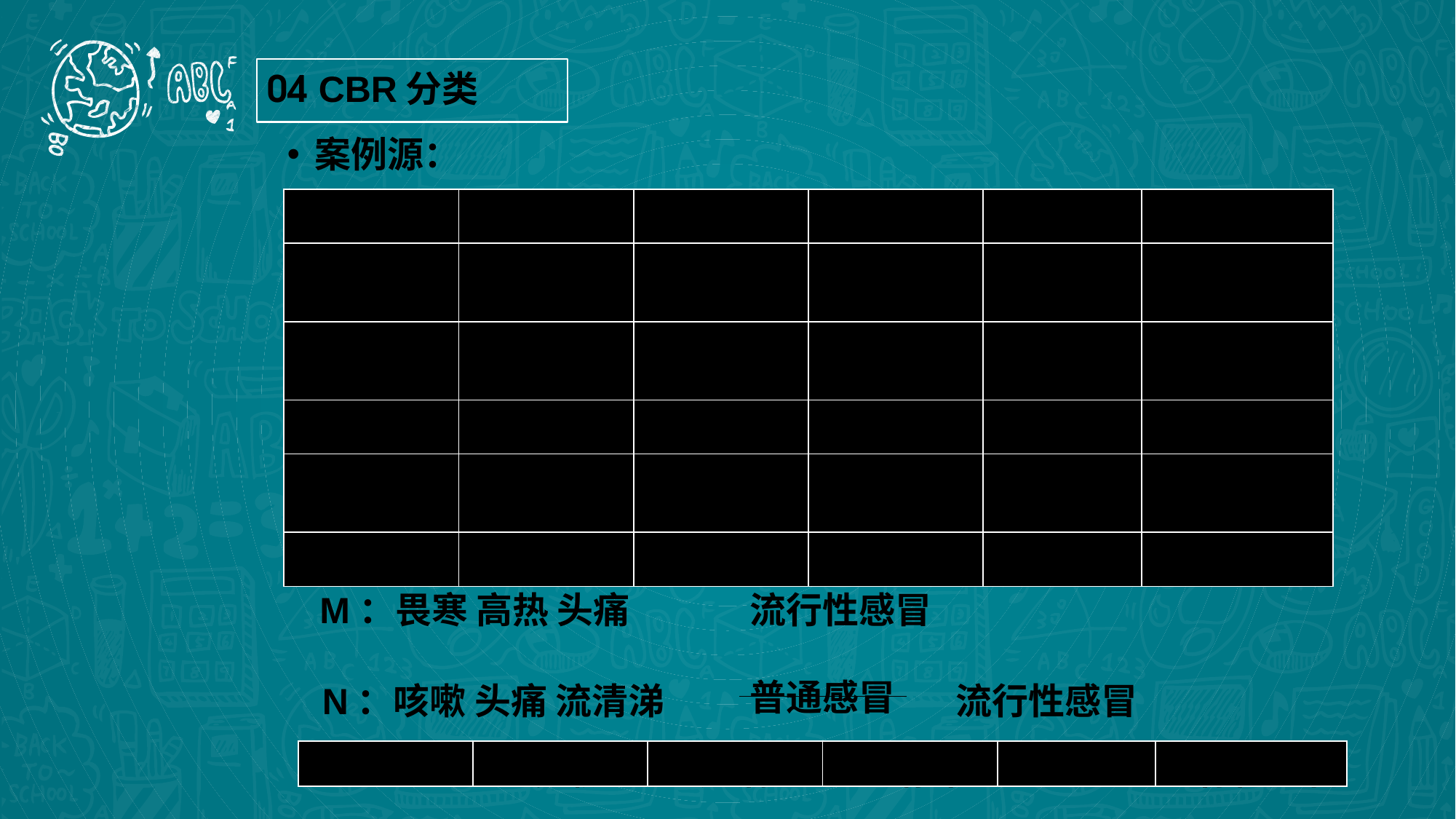

04 CBR分类
案例源：
|  | 症状1 | 症状2 | 症状3 | 症状4 | 标记 |
| --- | --- | --- | --- | --- | --- |
| A | 头痛 | 发烧 | 全身无力 |  | 流行性感冒 |
| B | 畏寒 | 高热 | 头痛 |  | 流行性感冒 |
| C | 鼻塞 | 喷嚏 |  |  | 普通感冒 |
| D | 全身酸痛 | 鼻塞 | 恶心 |  | 流行性感冒 |
| E | 咳嗽 | 头痛 | 流清涕 | 畏寒 | 普通感冒 |
流行性感冒
M：畏寒 高热 头痛
普通感冒
N：咳嗽 头痛 流清涕
流行性感冒
| F | 咳嗽 | 头痛 | 流清涕 |  | 流行性感冒 |
| --- | --- | --- | --- | --- | --- |